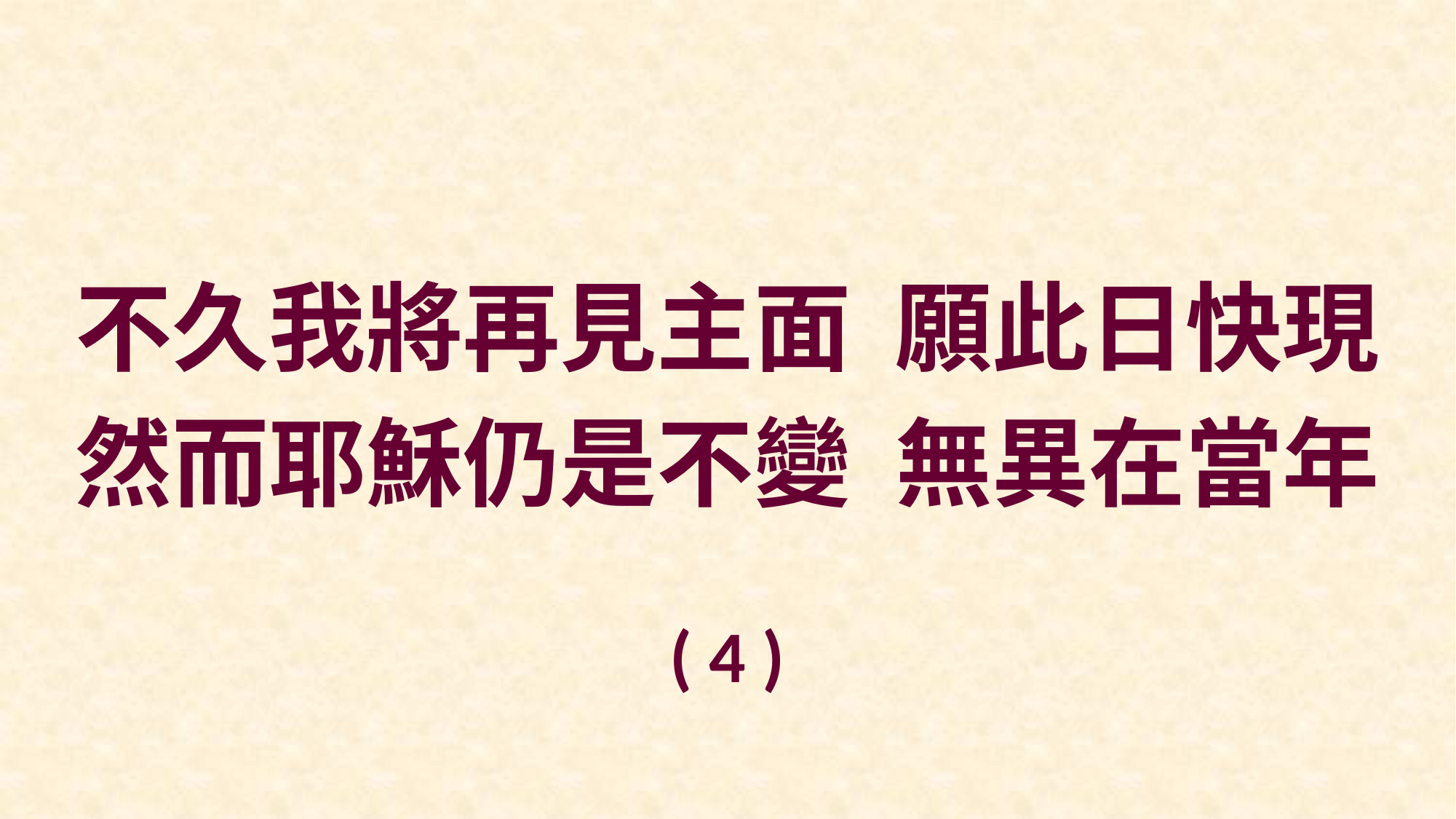

不久我將再見主面  願此日快現
然而耶穌仍是不變  無異在當年
( 4 )